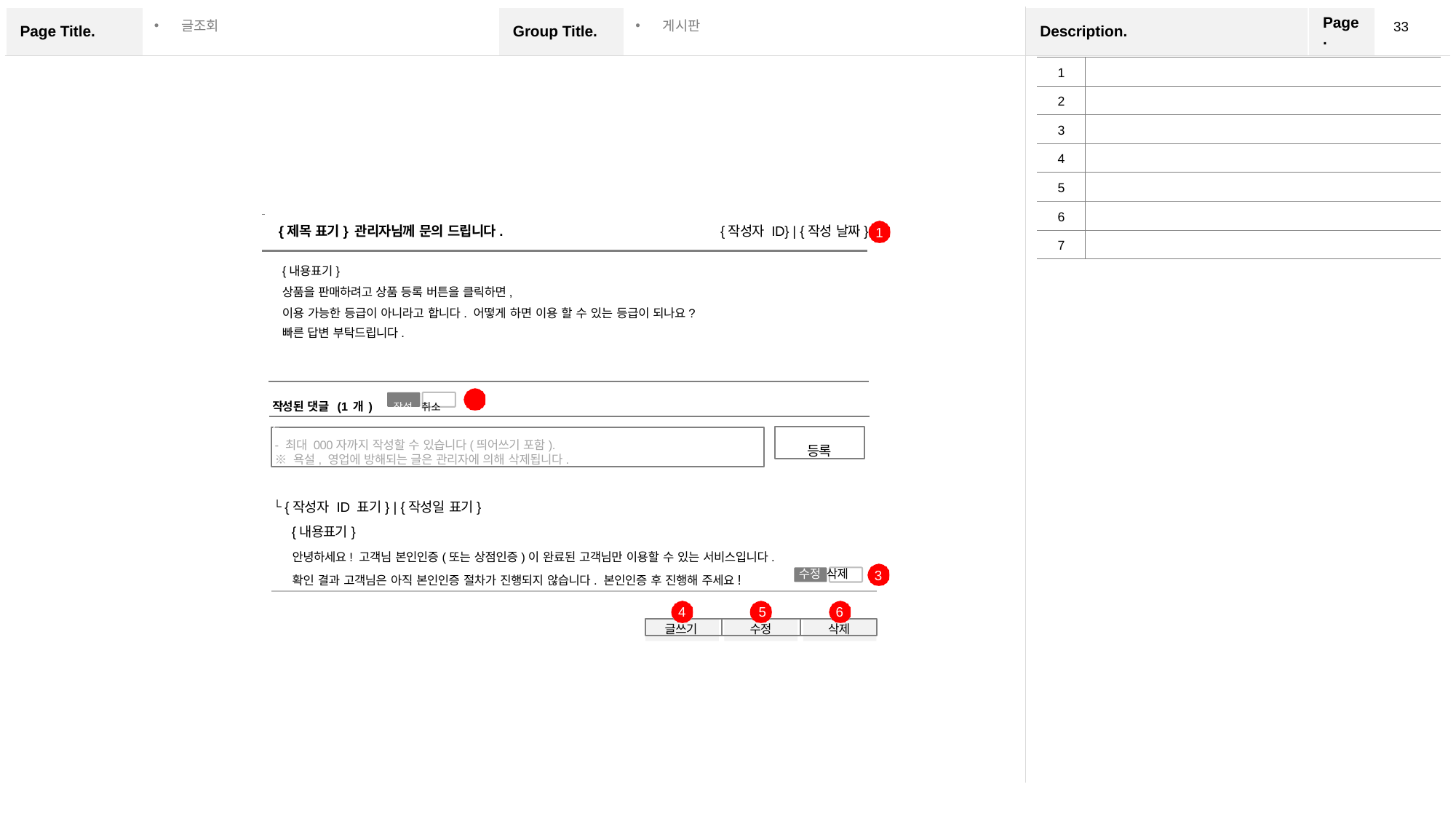

33
글조회
게시판
| 1 |  |
| --- | --- |
| 2 |  |
| 3 |  |
| 4 |  |
| 5 |  |
| 6 |  |
| 7 |  |
글보기

{제목 표기} 관리자님께 문의 드립니다.	{작성자 ID} | {작성 날짜}

{내용표기}
상품을 판매하려고 상품 등록 버튼을 클릭하면,
이용 가능한 등급이 아니라고 합니다. 어떻게 하면 이용 할 수 있는 등급이 되나요?  빠른 답변 부탁드립니다.

1

작성된 댓글 (1개)	작성   취소	2

등록
- 최대 000자까지 작성할 수 있습니다(띄어쓰기 포함).
※ 욕설, 영업에 방해되는 글은 관리자에 의해 삭제됩니다.
└ {작성자 ID 표기} | {작성일 표기}
{내용표기}
안녕하세요! 고객님 본인인증(또는 상점인증)이 완료된 고객님만 이용할 수 있는 서비스입니다.  확인 결과 고객님은 아직 본인인증 절차가 진행되지 않습니다. 본인인증 후 진행해 주세요!

수정 삭제
3

4	5
6

글쓰기
수정

삭제